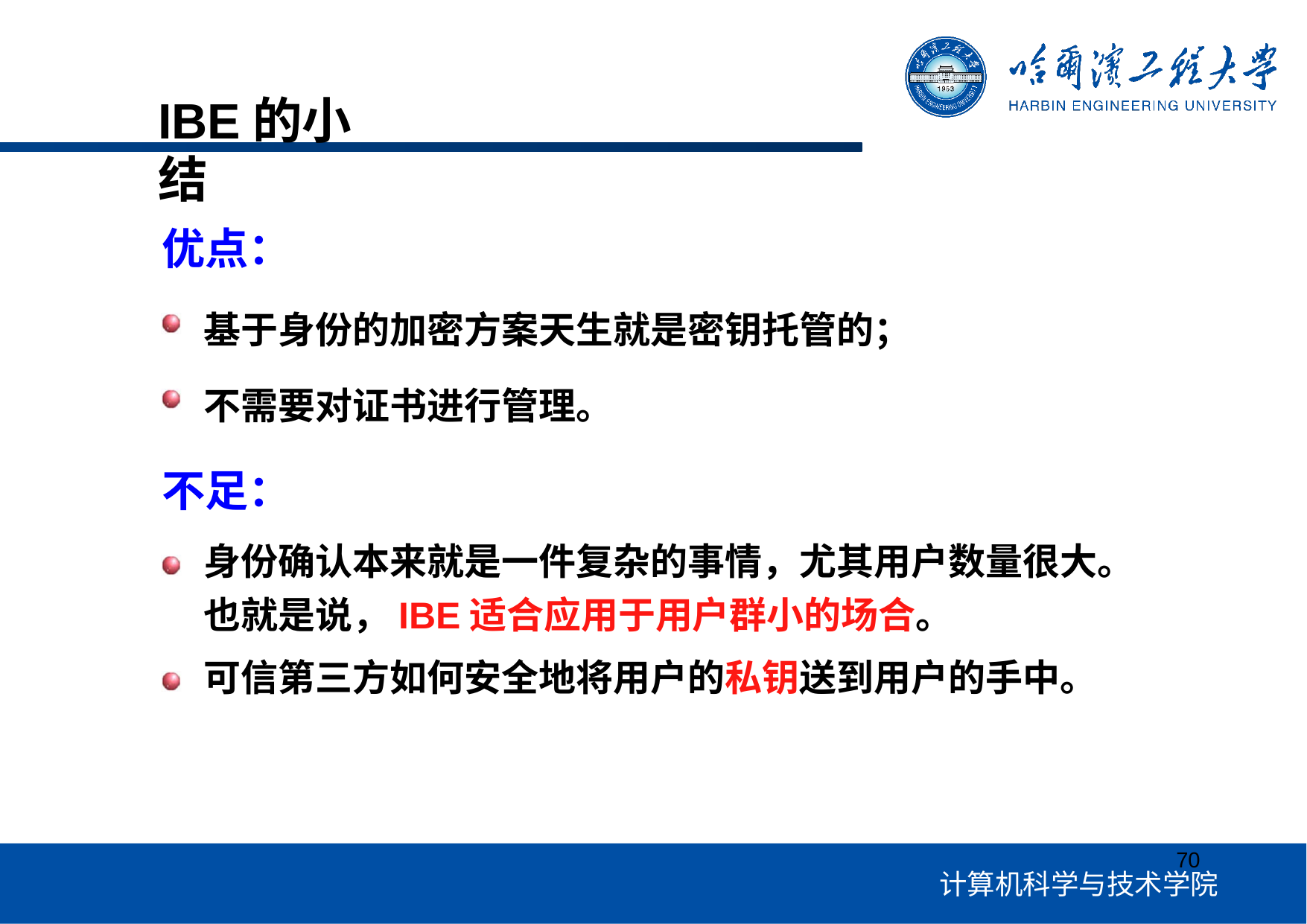

# IBE的小结
优点：
基于身份的加密方案天生就是密钥托管的； 不需要对证书进行管理。

不足：
身份确认本来就是一件复杂的事情，尤其用户数量很大。 也就是说，IBE适合应用于用户群小的场合。
可信第三方如何安全地将用户的私钥送到用户的手中。

70